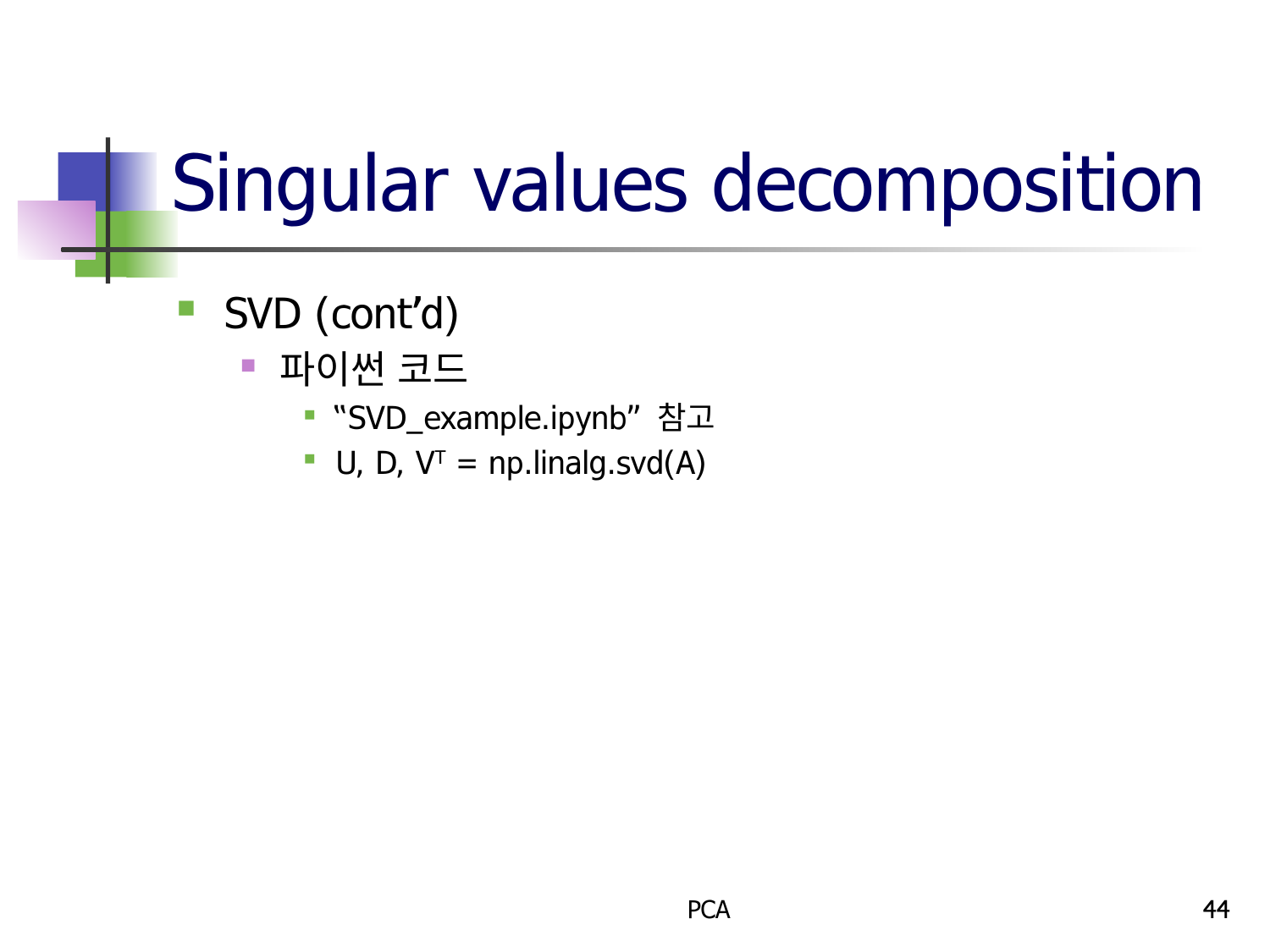

# Singular values decomposition
SVD (cont’d)
파이썬 코드
“SVD_example.ipynb” 참고
U, D, VT = np.linalg.svd(A)

PCA
44